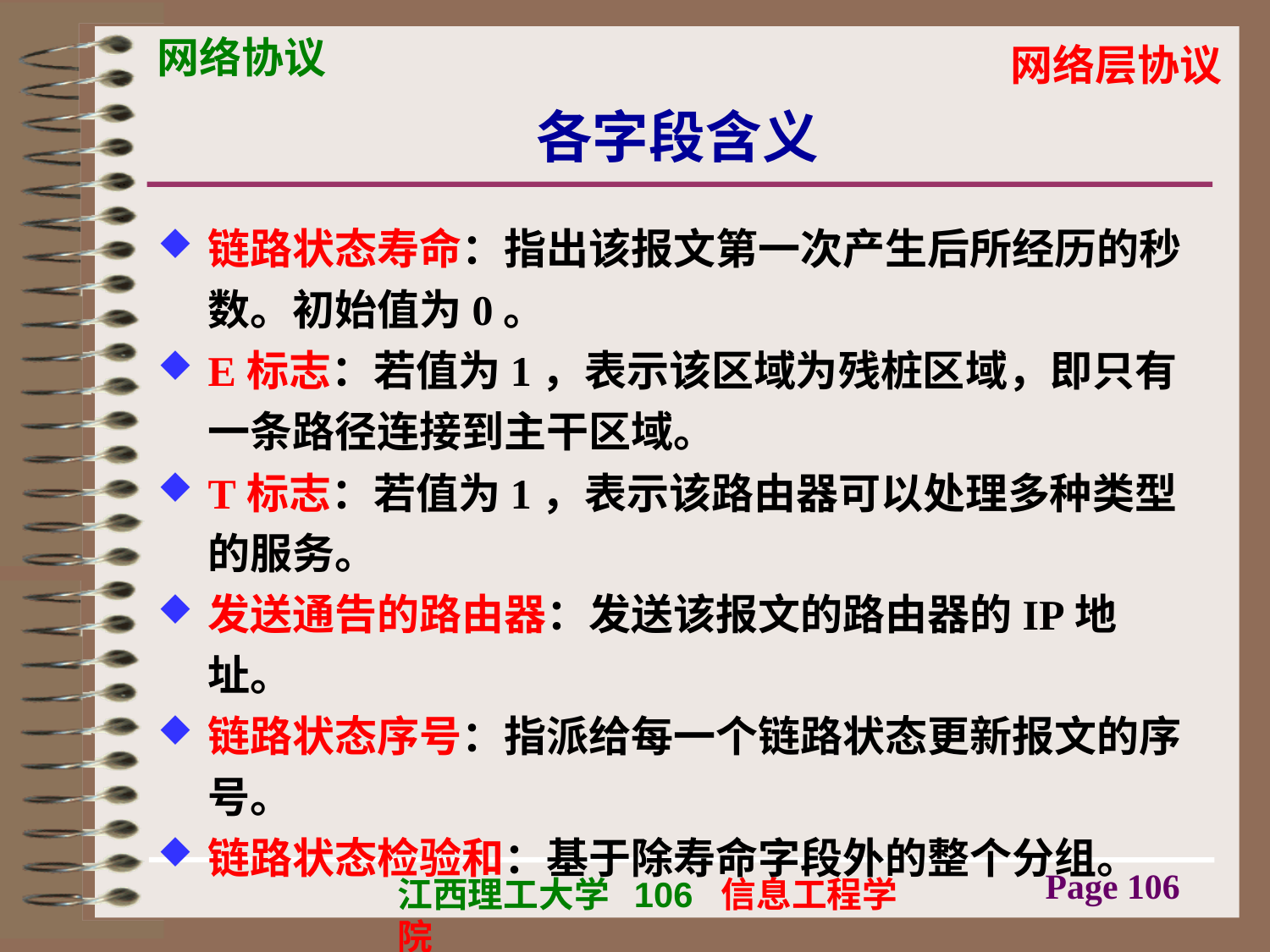

# 各字段含义
链路状态寿命：指出该报文第一次产生后所经历的秒数。初始值为0。
E标志：若值为1，表示该区域为残桩区域，即只有一条路径连接到主干区域。
T标志：若值为1，表示该路由器可以处理多种类型的服务。
发送通告的路由器：发送该报文的路由器的IP地址。
链路状态序号：指派给每一个链路状态更新报文的序号。
链路状态检验和：基于除寿命字段外的整个分组。
Page 106